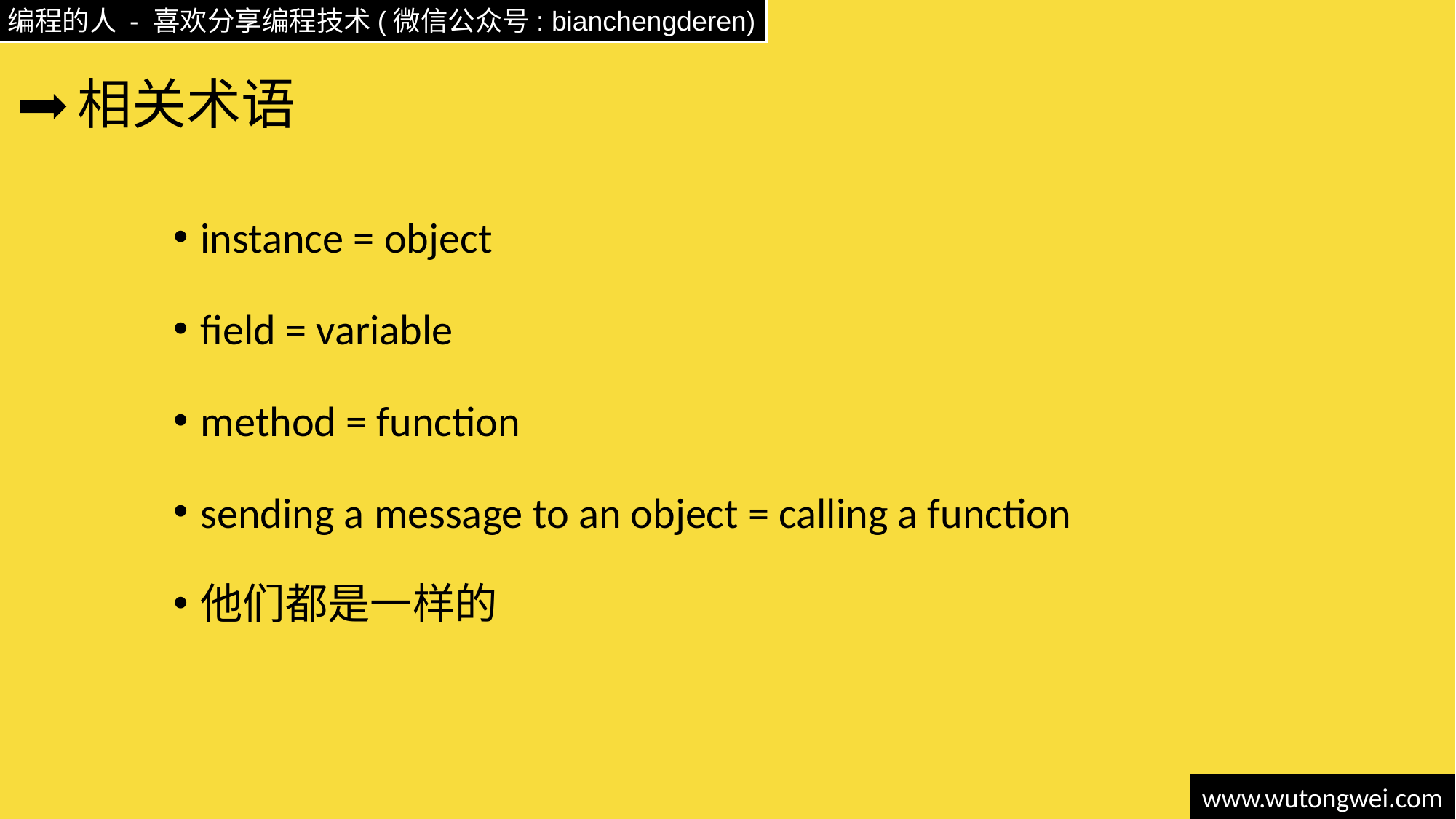

# 相关术语
instance = object
field = variable
method = function
sending a message to an object = calling a function
他们都是一样的